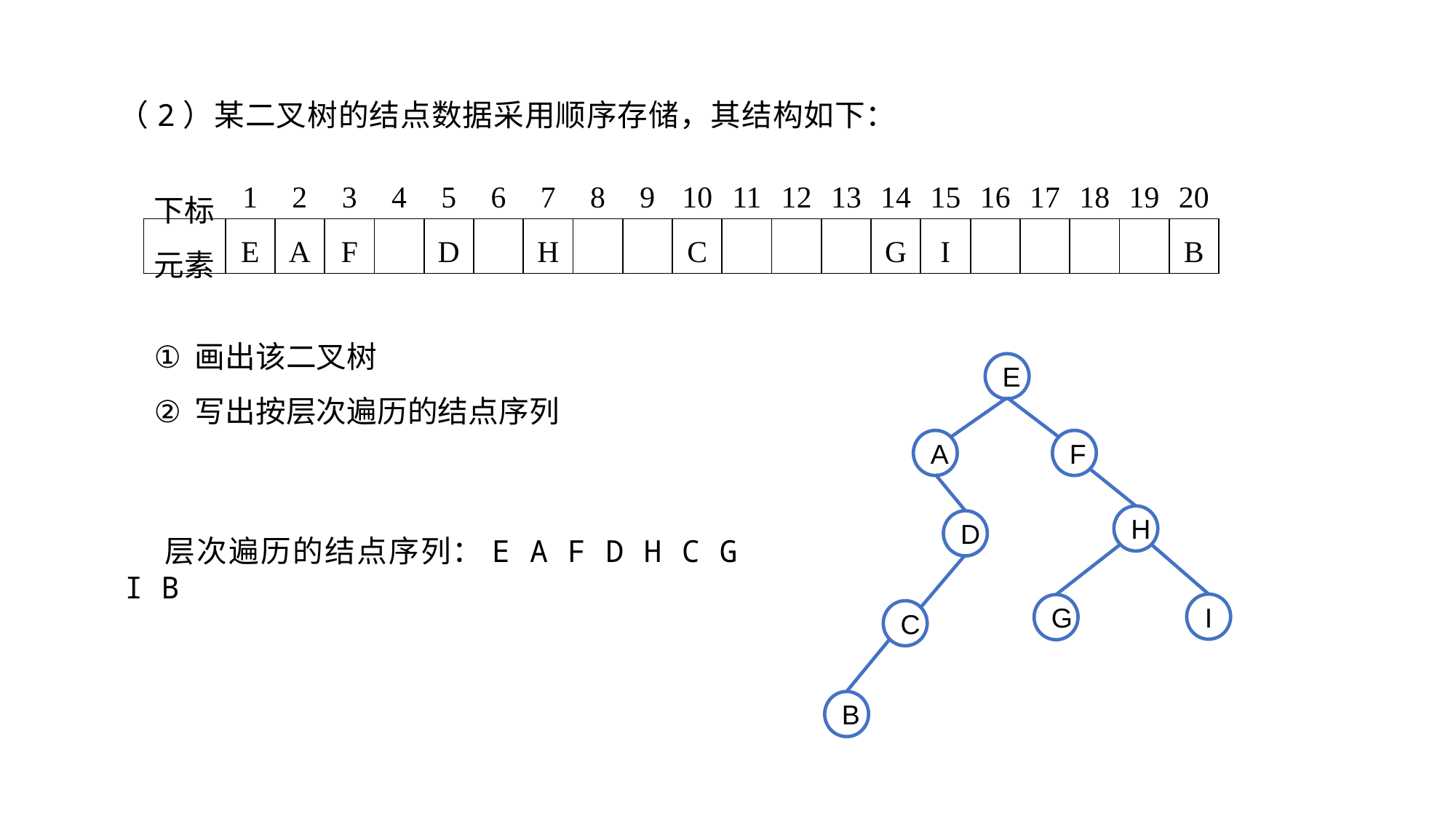

（2）某二叉树的结点数据采用顺序存储，其结构如下：
| 下标 | 1 | 2 | 3 | 4 | 5 | 6 | 7 | 8 | 9 | 10 | 11 | 12 | 13 | 14 | 15 | 16 | 17 | 18 | 19 | 20 |
| --- | --- | --- | --- | --- | --- | --- | --- | --- | --- | --- | --- | --- | --- | --- | --- | --- | --- | --- | --- | --- |
| 元素 | E | A | F |  | D |  | H |  |  | C |  |  |  | G | I |  |  |  |  | B |
画出该二叉树
写出按层次遍历的结点序列
E
A
F
H
D
层次遍历的结点序列：E A F D H C G I B
I
G
C
B